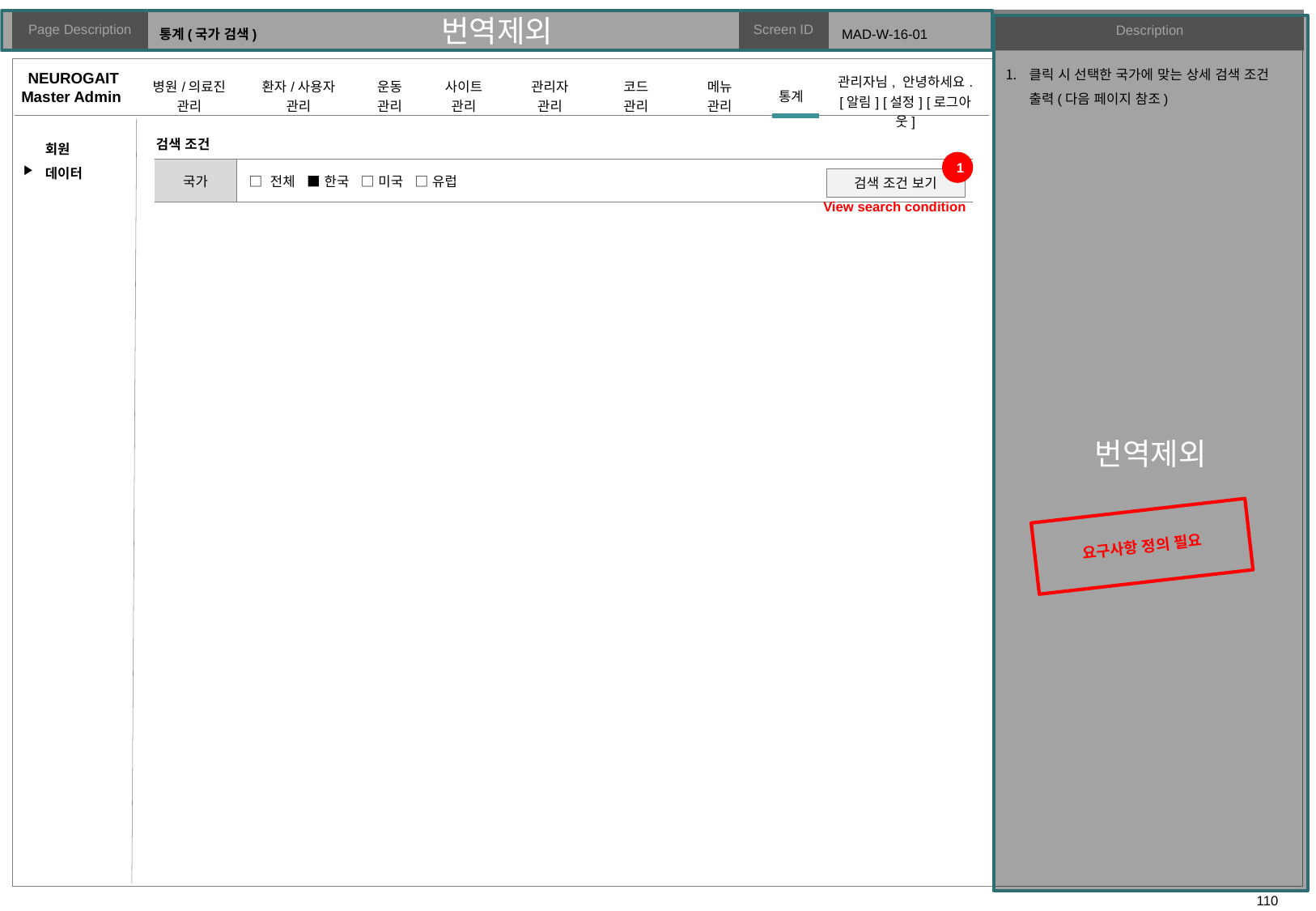

# 통계(국가 검색)
MAD-W-16-01
클릭 시 선택한 국가에 맞는 상세 검색 조건 출력(다음 페이지 참조)
검색 조건
1
▶
| 국가 | □ 전체 ■ 한국 □ 미국 □ 유럽 |
| --- | --- |
검색 조건 보기
View search condition
요구사항 정의 필요